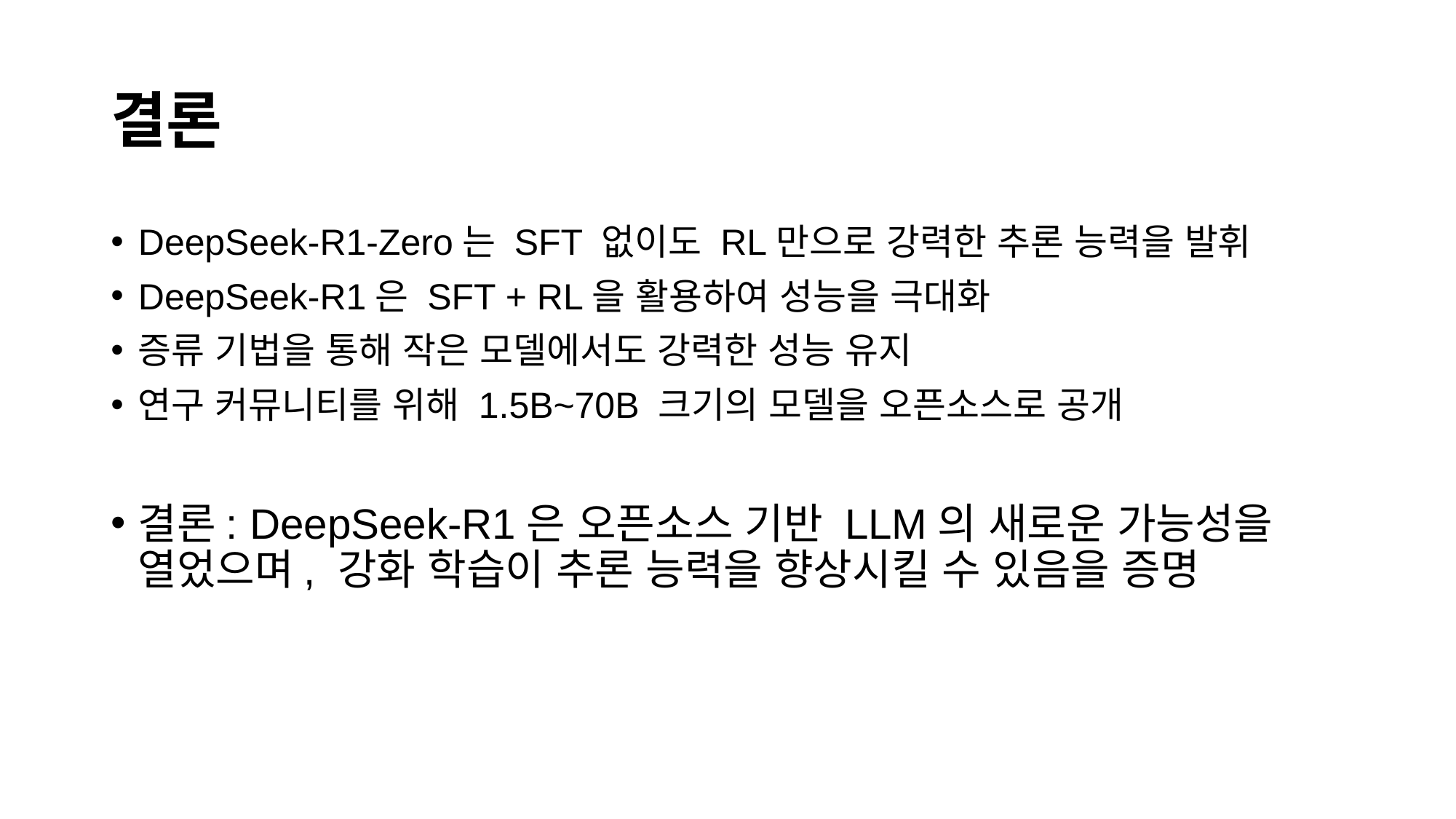

# 결론
DeepSeek-R1-Zero는 SFT 없이도 RL만으로 강력한 추론 능력을 발휘
DeepSeek-R1은 SFT + RL을 활용하여 성능을 극대화
증류 기법을 통해 작은 모델에서도 강력한 성능 유지
연구 커뮤니티를 위해 1.5B~70B 크기의 모델을 오픈소스로 공개

결론: DeepSeek-R1은 오픈소스 기반 LLM의 새로운 가능성을 열었으며, 강화 학습이 추론 능력을 향상시킬 수 있음을 증명